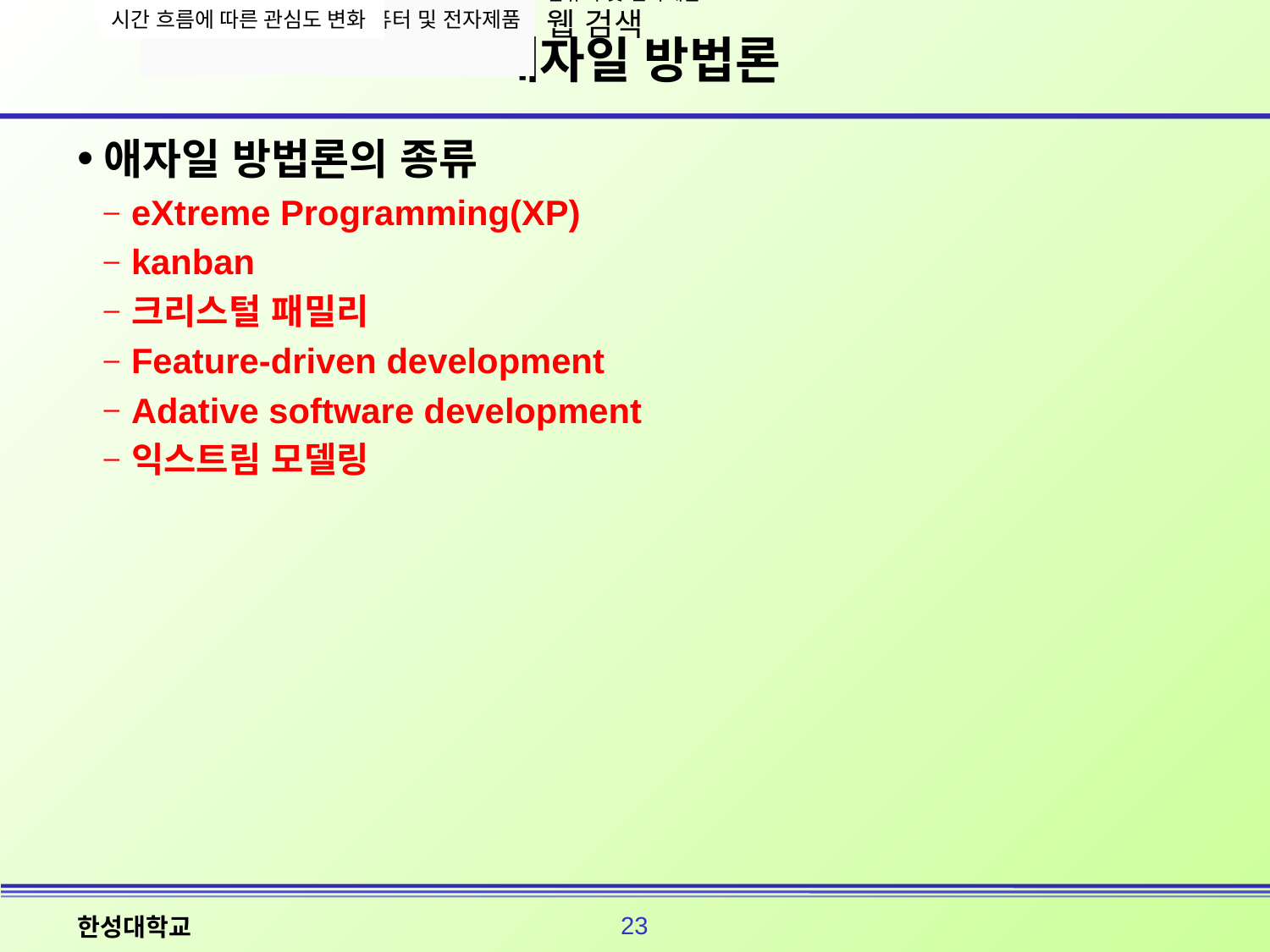

미국
지난 12개월
컴퓨터 및 전자제품
웹 검색

scrum
kanban
extreme programming
미국, 지난 12개월, 컴퓨터 및 전자제품

시간 흐름에 따른 관심도 변화
# 애자일 방법론
애자일 방법론의 종류
eXtreme Programming(XP)
kanban
크리스털 패밀리
Feature-driven development
Adative software development
익스트림 모델링